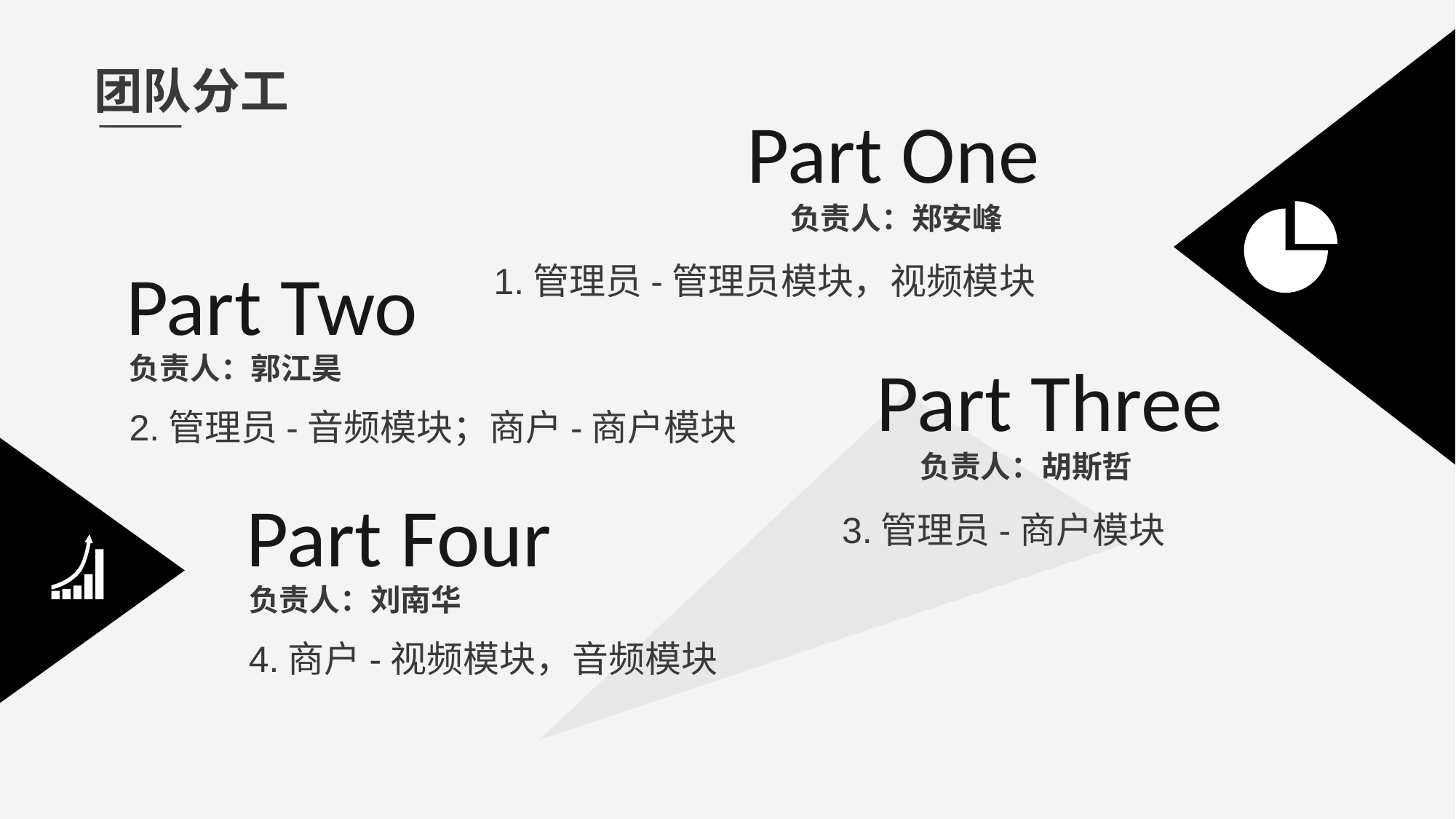

团队分工
Part One
负责人：郑安峰
1.管理员-管理员模块，视频模块

Part Two
负责人：郭江昊
2.管理员-音频模块；商户-商户模块

Part Three
负责人：胡斯哲
3.管理员-商户模块

Part Four
负责人：刘南华
4.商户-视频模块，音频模块